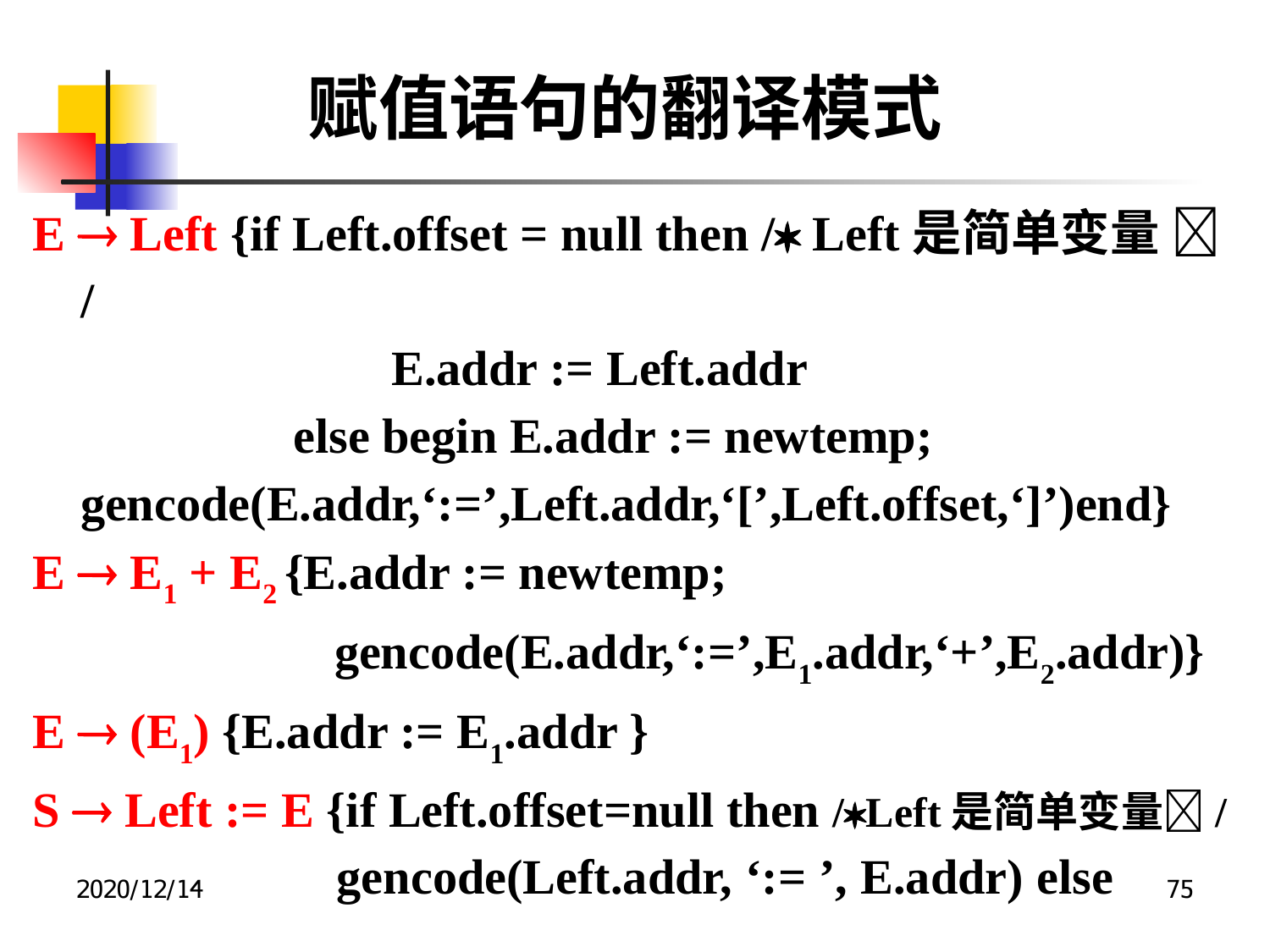

赋值语句的翻译模式
E → Left {if Left.offset = null then /∗ Left是简单变量 ∗/
		               E.addr := Left.addr
		       else begin E.addr := newtemp;
	gencode(E.addr,‘:=’,Left.addr,‘[’,Left.offset,‘]’)end}
E → E1 + E2 {E.addr := newtemp;
			gencode(E.addr,‘:=’,E1.addr,‘+’,E2.addr)}
E → (E1) {E.addr := E1.addr }
S → Left := E {if Left.offset=null then /∗Left是简单变量∗/
		          gencode(Left.addr, ‘:= ’, E.addr) else		    gencode(Left.addr,‘[’,Left.offset,‘]’,‘:=’,E.addr)}
2020/12/14
75